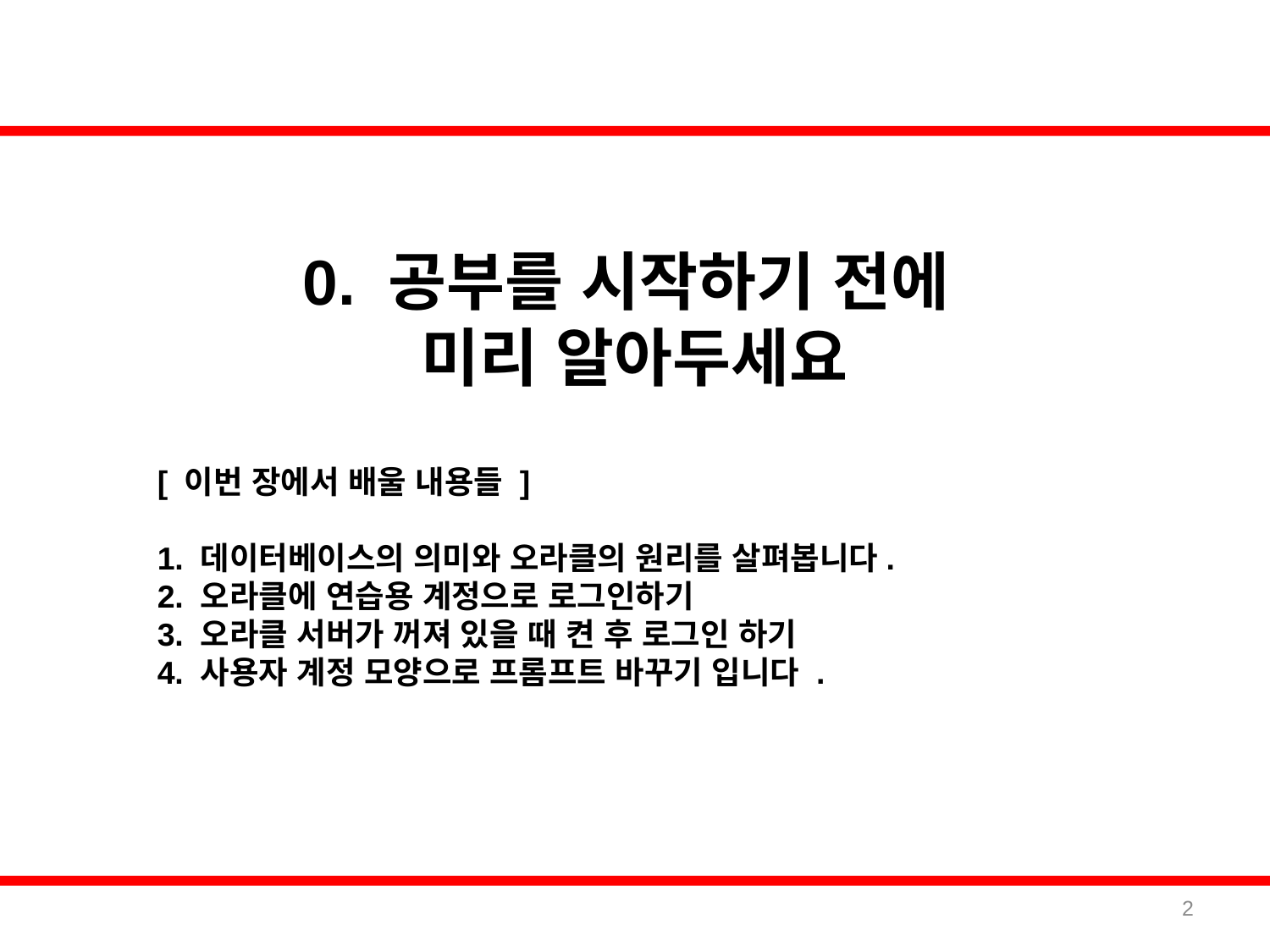

# 0. 공부를 시작하기 전에 미리 알아두세요
[ 이번 장에서 배울 내용들 ]

1. 데이터베이스의 의미와 오라클의 원리를 살펴봅니다.
2. 오라클에 연습용 계정으로 로그인하기
3. 오라클 서버가 꺼져 있을 때 켠 후 로그인 하기
4. 사용자 계정 모양으로 프롬프트 바꾸기 입니다 .

2